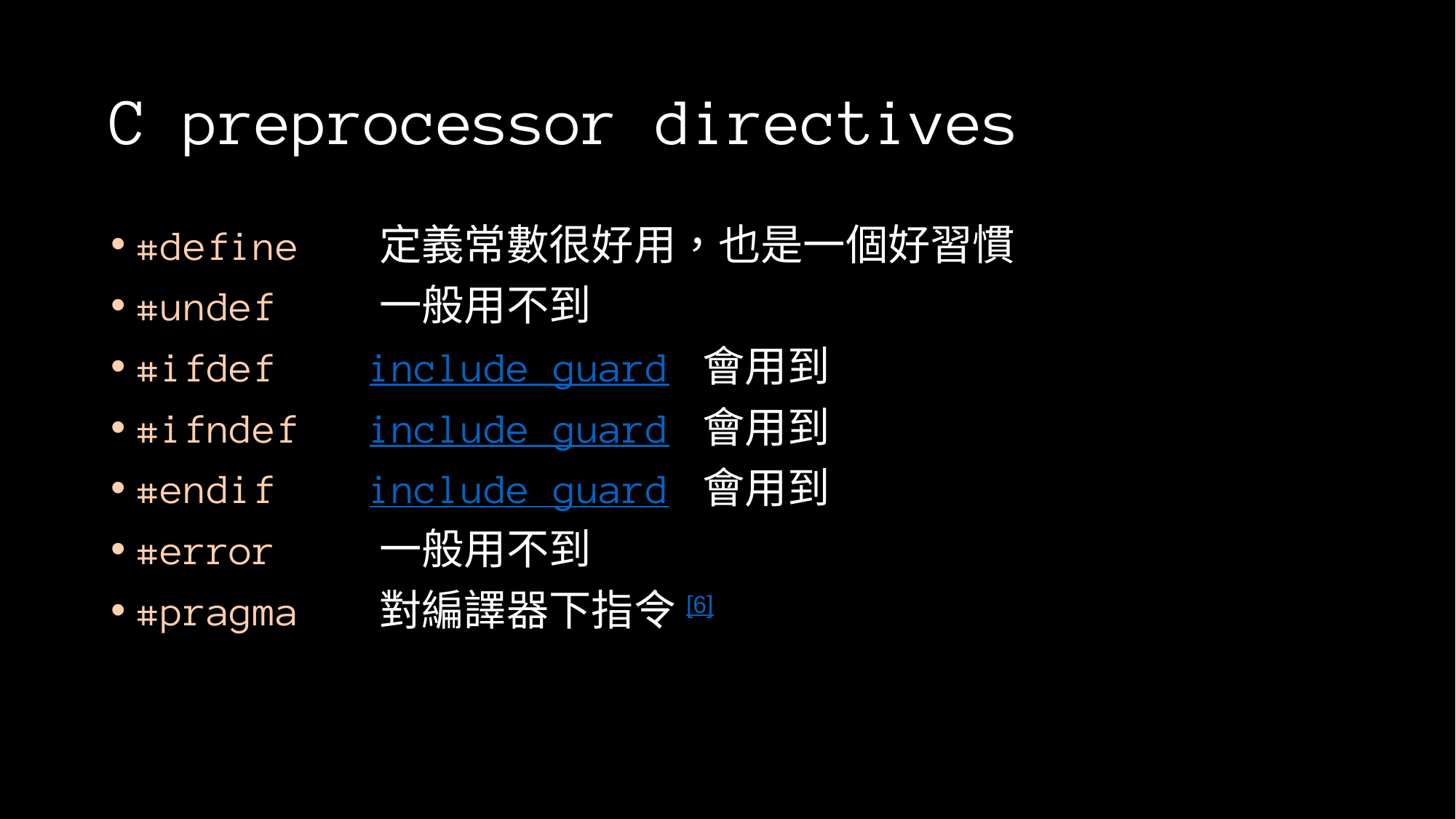

# C preprocessor directives
#define   定義常數很好用，也是一個好習慣
#undef    一般用不到
#ifdef    include guard 會用到
#ifndef   include guard 會用到
#endif    include guard 會用到
#error    一般用不到
#pragma   對編譯器下指令[6]